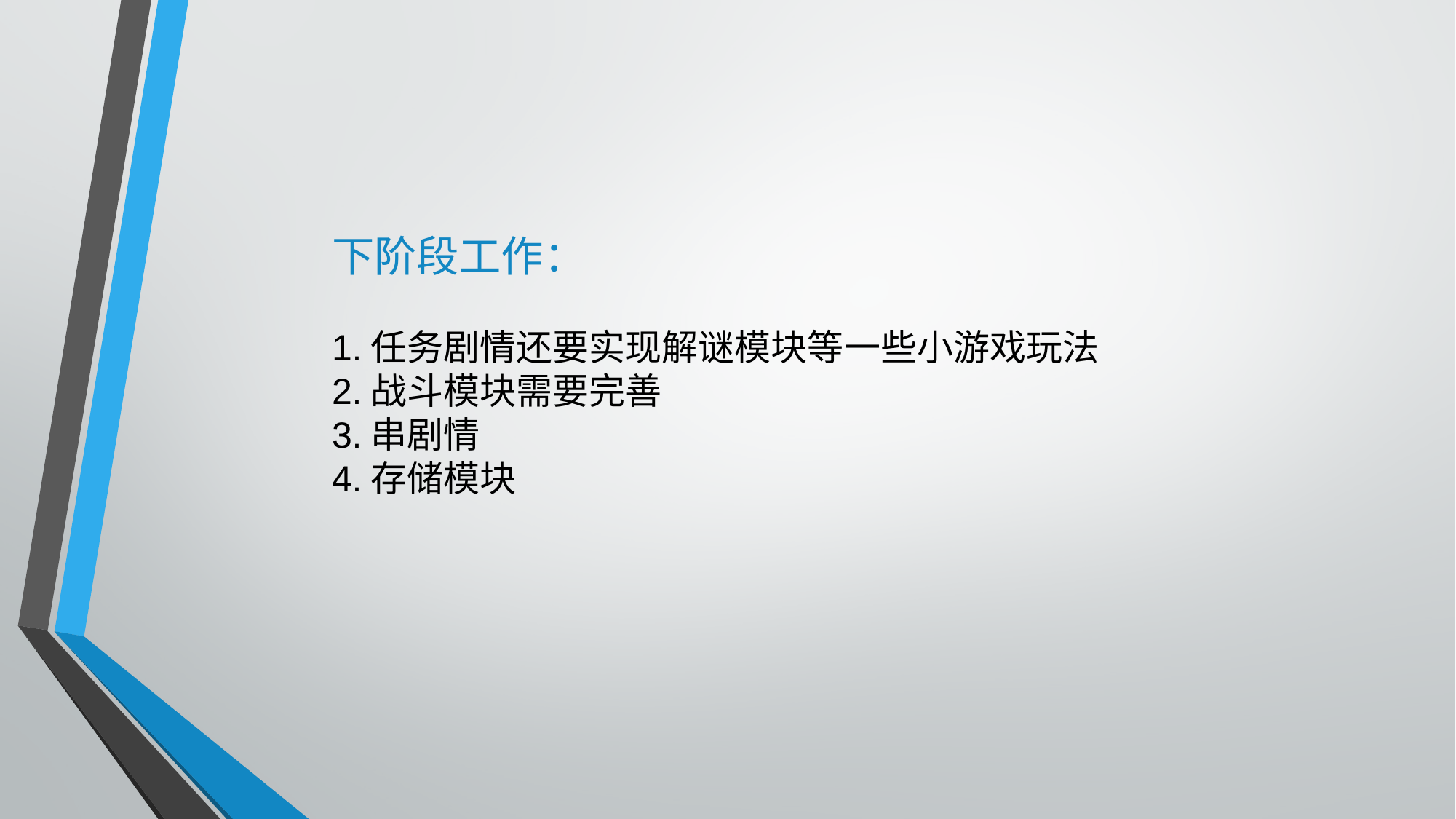

下阶段工作：

1.任务剧情还要实现解谜模块等一些小游戏玩法
2.战斗模块需要完善
3.串剧情
4.存储模块